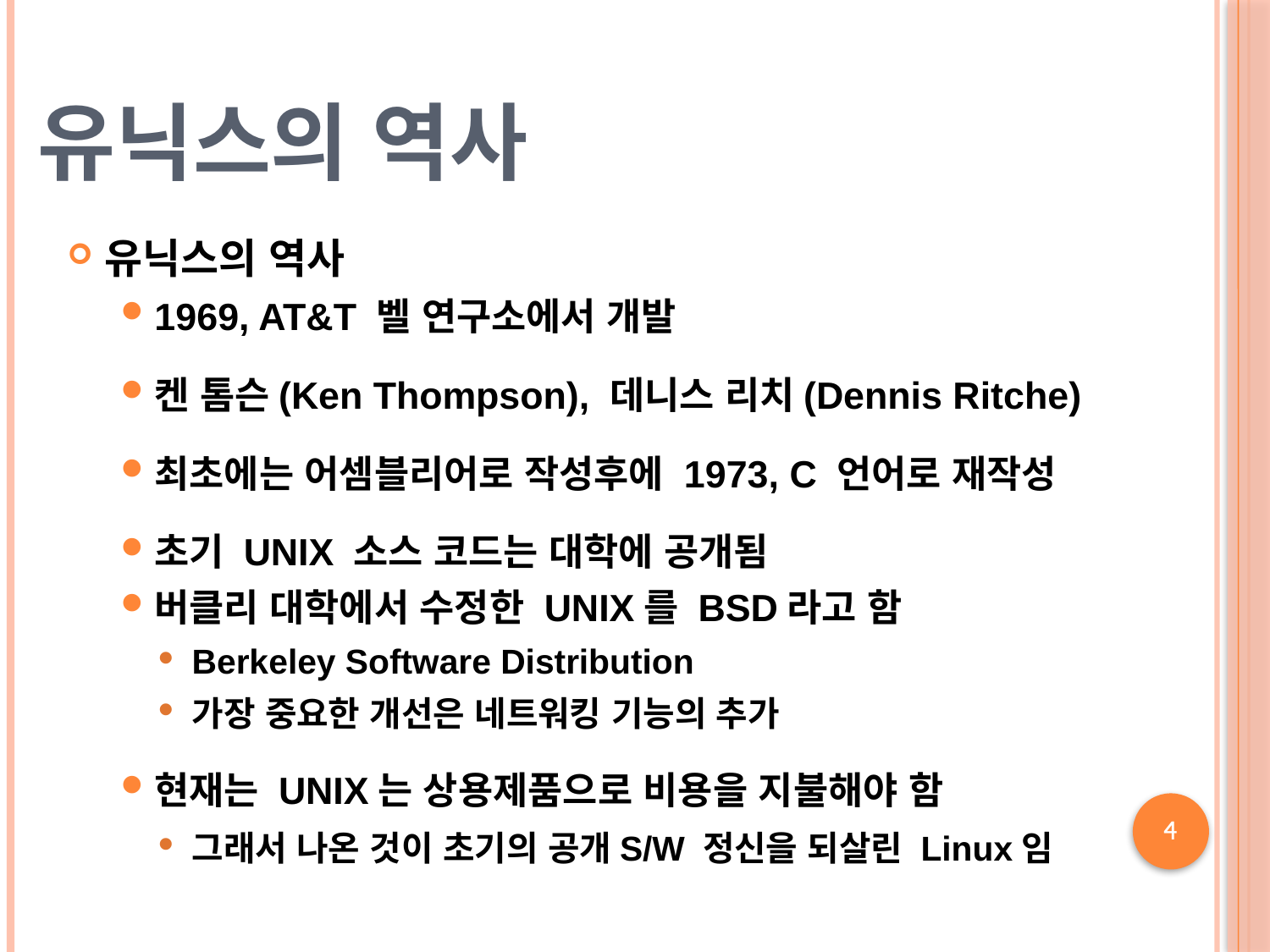

# 유닉스의 역사
유닉스의 역사
1969, AT&T 벨 연구소에서 개발
켄 톰슨(Ken Thompson), 데니스 리치(Dennis Ritche)
최초에는 어셈블리어로 작성후에 1973, C 언어로 재작성
초기 UNIX 소스 코드는 대학에 공개됨
버클리 대학에서 수정한 UNIX를 BSD라고 함
Berkeley Software Distribution
가장 중요한 개선은 네트워킹 기능의 추가
현재는 UNIX는 상용제품으로 비용을 지불해야 함
그래서 나온 것이 초기의 공개S/W 정신을 되살린 Linux임
4